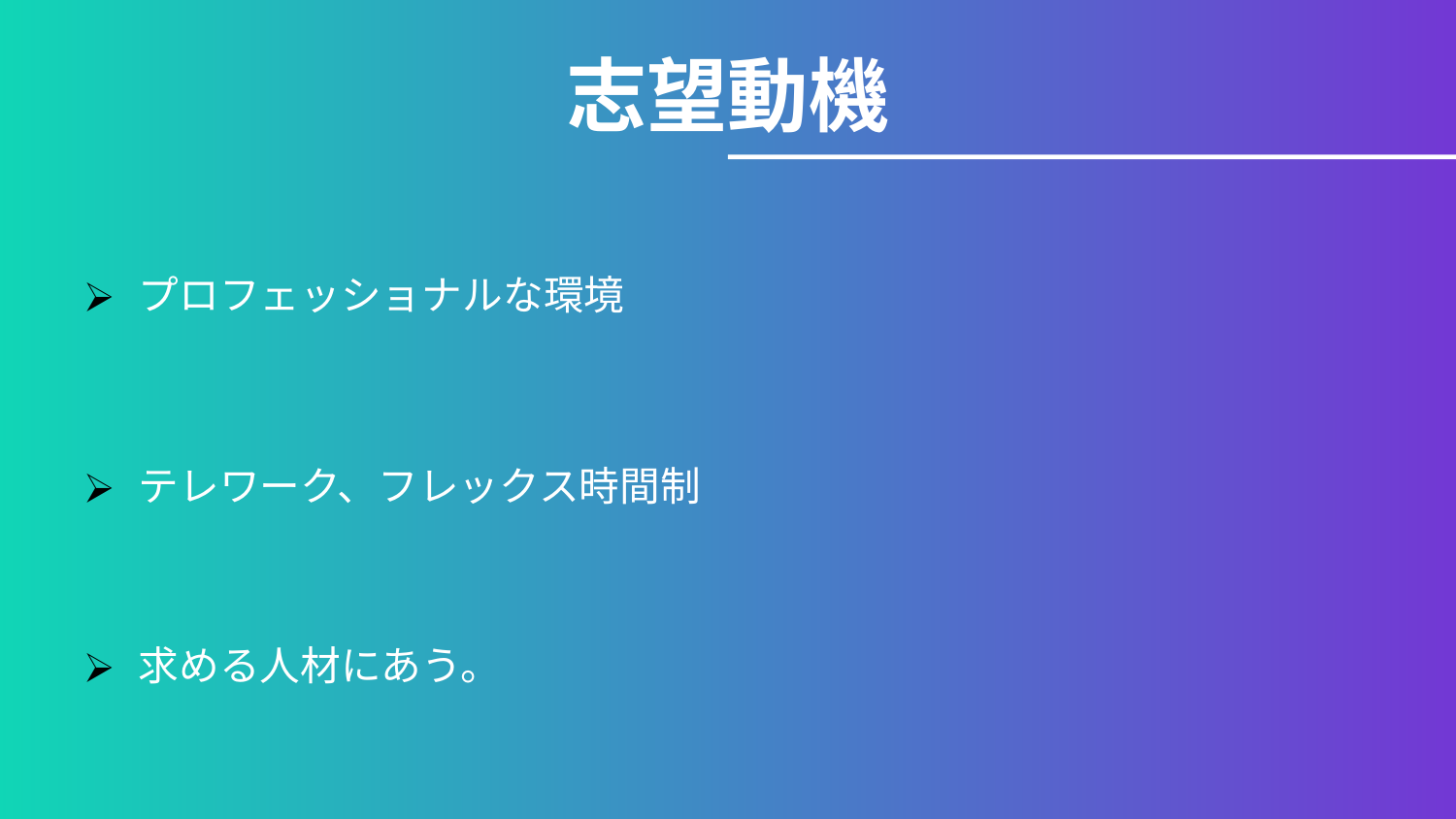

# 志望動機
プロフェッショナルな環境
テレワーク、フレックス時間制
求める人材にあう。